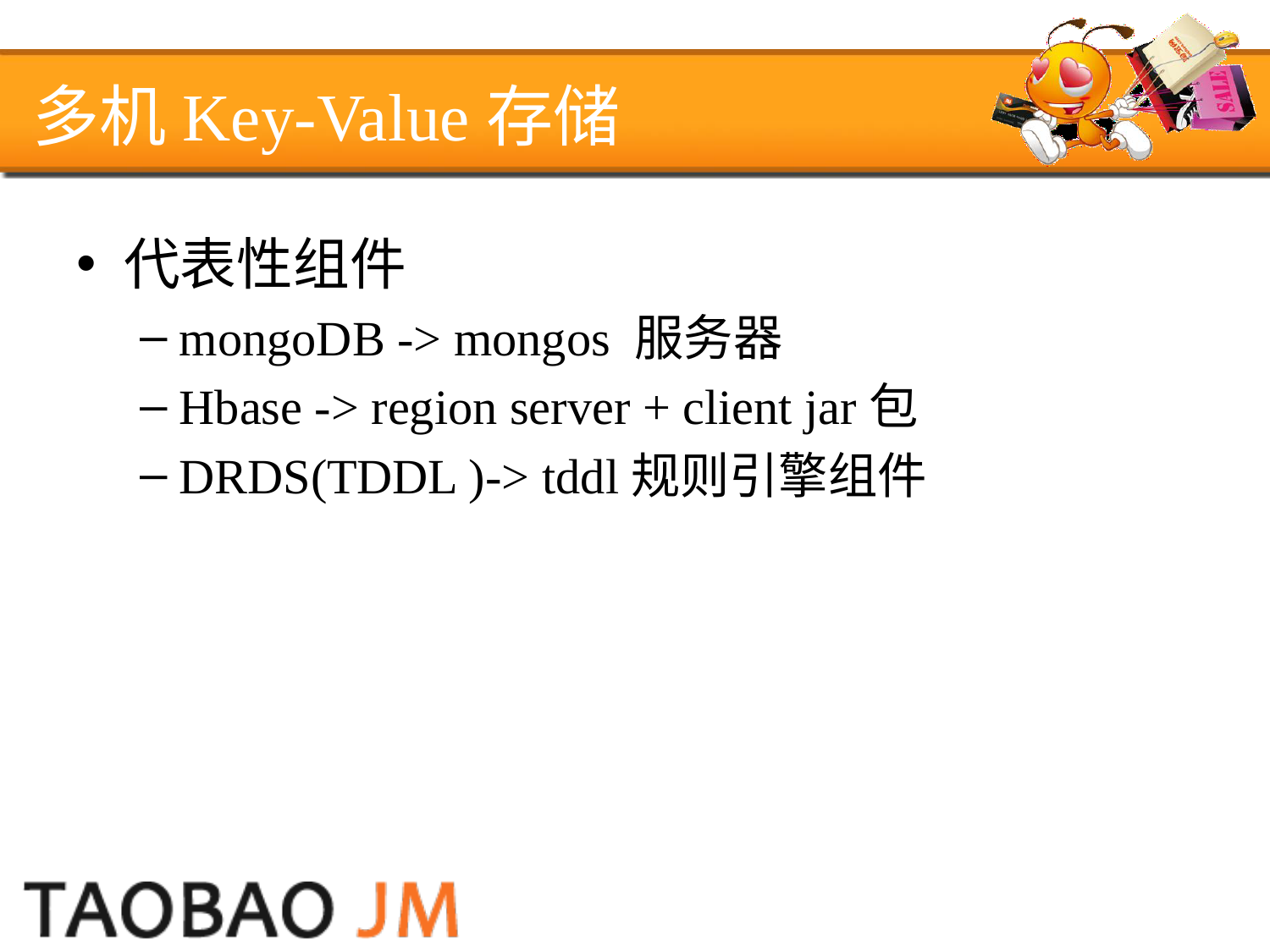

# 多机Key-Value存储
代表性组件
mongoDB -> mongos 服务器
Hbase -> region server + client jar包
DRDS(TDDL )-> tddl规则引擎组件